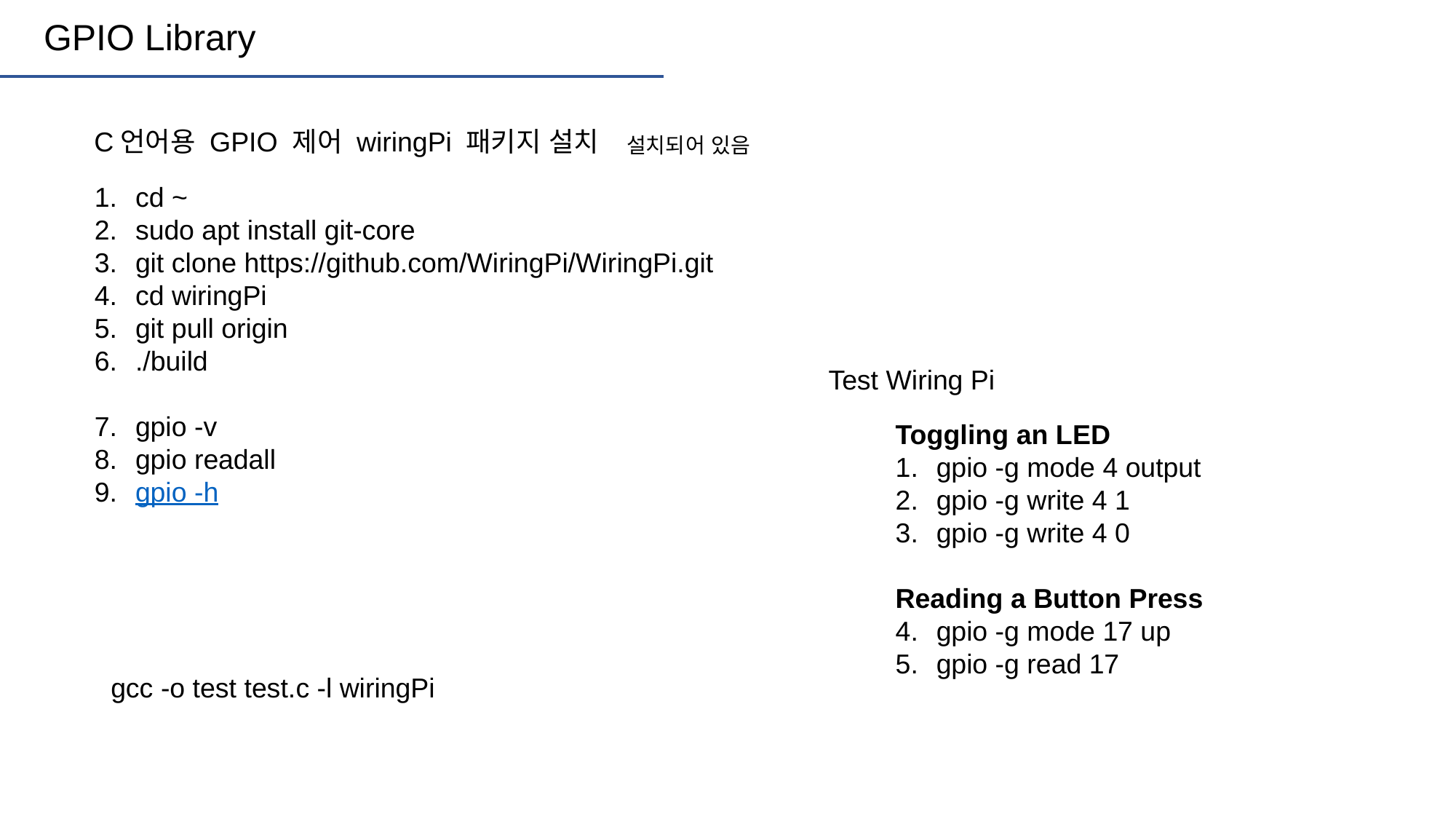

GPIO Library
C언어용 GPIO 제어 wiringPi 패키지 설치
설치되어 있음
cd ~
sudo apt install git-core
git clone https://github.com/WiringPi/WiringPi.git
cd wiringPi
git pull origin
./build

gpio -v
gpio readall
gpio -h
Test Wiring Pi
Toggling an LED
gpio -g mode 4 output
gpio -g write 4 1
gpio -g write 4 0

Reading a Button Press
gpio -g mode 17 up
gpio -g read 17
gcc -o test test.c -l wiringPi